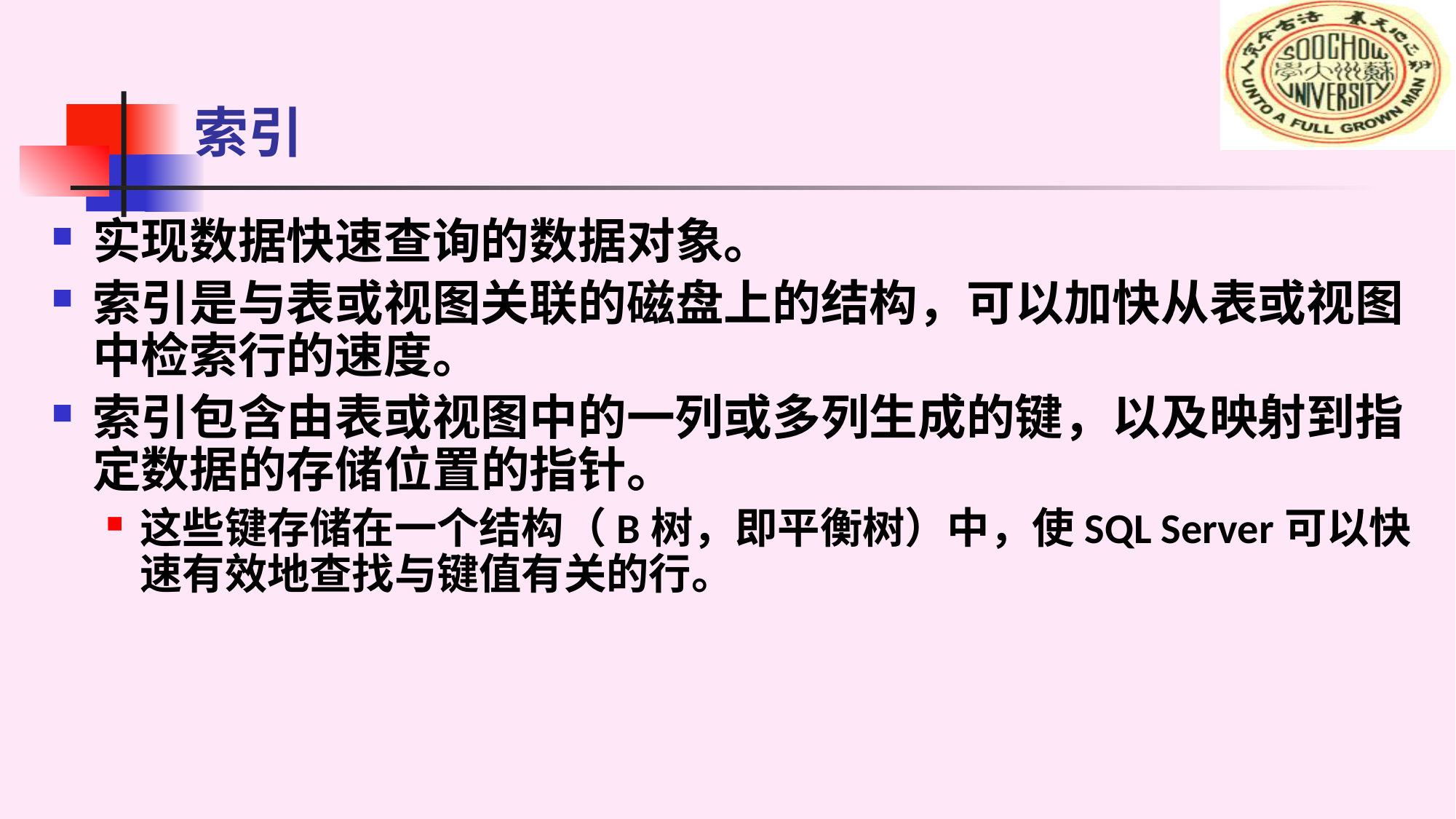

# 索引
实现数据快速查询的数据对象。
索引是与表或视图关联的磁盘上的结构，可以加快从表或视图中检索行的速度。
索引包含由表或视图中的一列或多列生成的键，以及映射到指定数据的存储位置的指针。
这些键存储在一个结构（B树，即平衡树）中，使SQL Server可以快速有效地查找与键值有关的行。